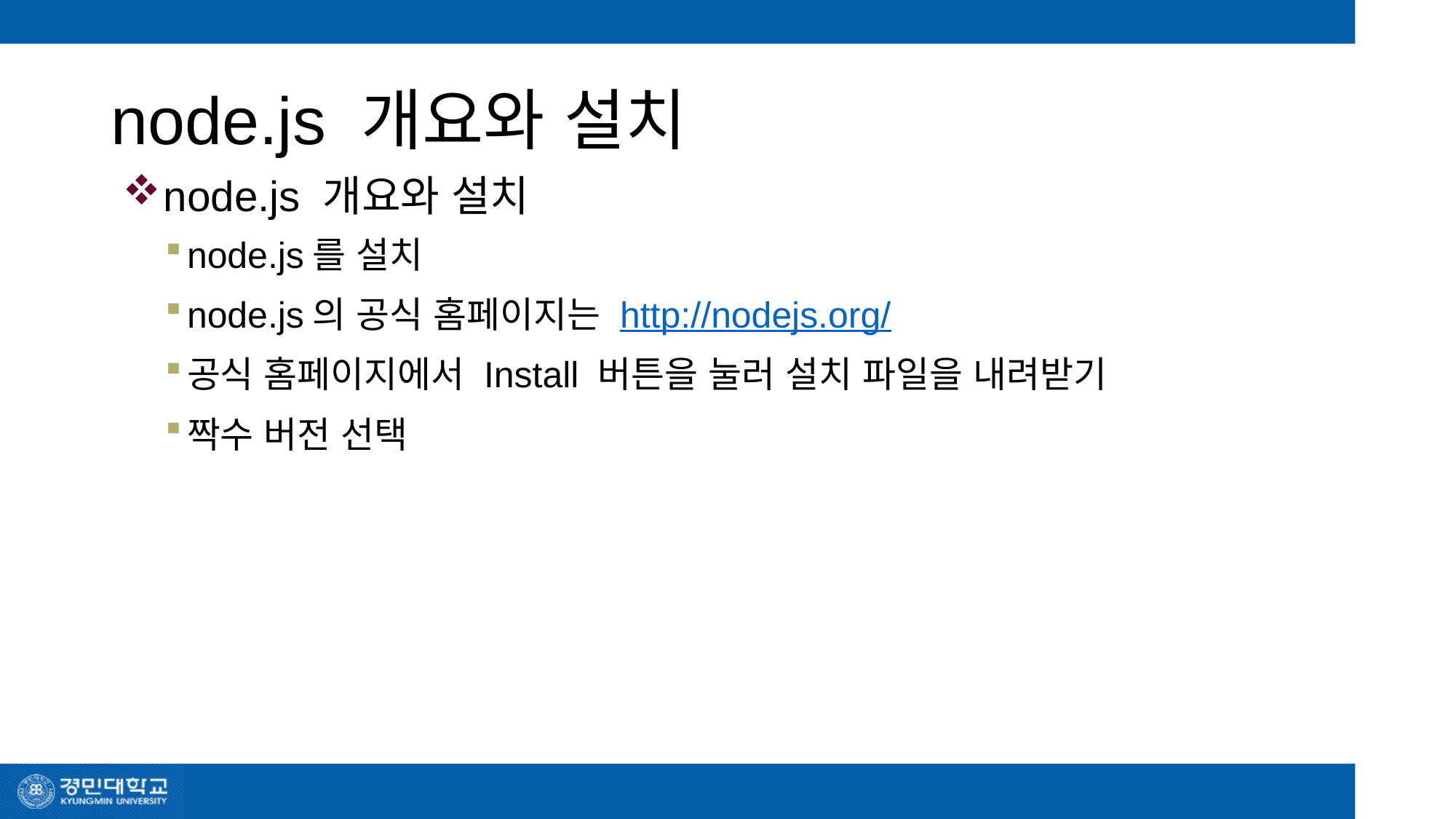

# node.js 개요와 설치
node.js 개요와 설치
node.js를 설치
node.js의 공식 홈페이지는 http://nodejs.org/
공식 홈페이지에서 Install 버튼을 눌러 설치 파일을 내려받기
짝수 버전 선택